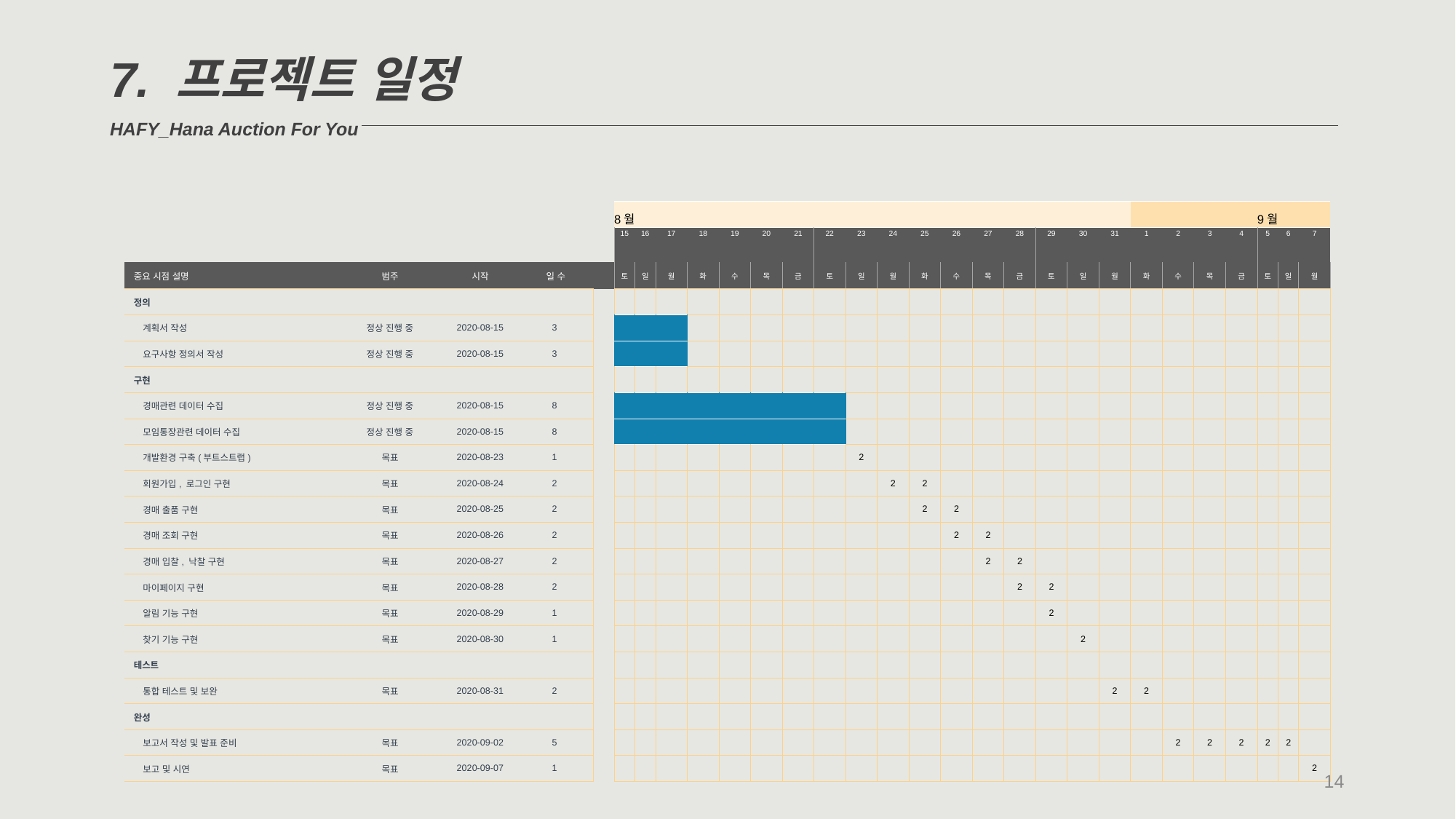

7. 프로젝트 일정
HAFY_Hana Auction For You
|  |  |  |  |  | 8월 |  |  |  |  |  |  |  |  |  |  |  |  |  |  |  |  |  |  |  |  | 9월 |  |  |
| --- | --- | --- | --- | --- | --- | --- | --- | --- | --- | --- | --- | --- | --- | --- | --- | --- | --- | --- | --- | --- | --- | --- | --- | --- | --- | --- | --- | --- |
|  |  |  |  |  | 15 | 16 | 17 | 18 | 19 | 20 | 21 | 22 | 23 | 24 | 25 | 26 | 27 | 28 | 29 | 30 | 31 | 1 | 2 | 3 | 4 | 5 | 6 | 7 |
|  |  |  |  |  |  |  |  |  |  |  |  |  |  |  |  |  |  |  |  |  |  |  |  |  |  |  |  |  |
| 중요 시점 설명 | 범주 | 시작 | 일 수 |  | 토 | 일 | 월 | 화 | 수 | 목 | 금 | 토 | 일 | 월 | 화 | 수 | 목 | 금 | 토 | 일 | 월 | 화 | 수 | 목 | 금 | 토 | 일 | 월 |
| 정의 |  |  |  |  |  |  |  |  |  |  |  |  |  |  |  |  |  |  |  |  |  |  |  |  |  |  |  |  |
| 계획서 작성 | 정상 진행 중 | 2020-08-15 | 3 |  |  |  |  |  |  |  |  |  |  |  |  |  |  |  |  |  |  |  |  |  |  |  |  |  |
| 요구사항 정의서 작성 | 정상 진행 중 | 2020-08-15 | 3 |  |  |  |  |  |  |  |  |  |  |  |  |  |  |  |  |  |  |  |  |  |  |  |  |  |
| 구현 |  |  |  |  |  |  |  |  |  |  |  |  |  |  |  |  |  |  |  |  |  |  |  |  |  |  |  |  |
| 경매관련 데이터 수집 | 정상 진행 중 | 2020-08-15 | 8 |  |  |  |  |  |  |  |  |  |  |  |  |  |  |  |  |  |  |  |  |  |  |  |  |  |
| 모임통장관련 데이터 수집 | 정상 진행 중 | 2020-08-15 | 8 |  |  |  |  |  |  |  |  |  |  |  |  |  |  |  |  |  |  |  |  |  |  |  |  |  |
| 개발환경 구축(부트스트랩) | 목표 | 2020-08-23 | 1 |  |  |  |  |  |  |  |  |  | 2 |  |  |  |  |  |  |  |  |  |  |  |  |  |  |  |
| 회원가입, 로그인 구현 | 목표 | 2020-08-24 | 2 |  |  |  |  |  |  |  |  |  |  | 2 | 2 |  |  |  |  |  |  |  |  |  |  |  |  |  |
| 경매 출품 구현 | 목표 | 2020-08-25 | 2 |  |  |  |  |  |  |  |  |  |  |  | 2 | 2 |  |  |  |  |  |  |  |  |  |  |  |  |
| 경매 조회 구현 | 목표 | 2020-08-26 | 2 |  |  |  |  |  |  |  |  |  |  |  |  | 2 | 2 |  |  |  |  |  |  |  |  |  |  |  |
| 경매 입찰, 낙찰 구현 | 목표 | 2020-08-27 | 2 |  |  |  |  |  |  |  |  |  |  |  |  |  | 2 | 2 |  |  |  |  |  |  |  |  |  |  |
| 마이페이지 구현 | 목표 | 2020-08-28 | 2 |  |  |  |  |  |  |  |  |  |  |  |  |  |  | 2 | 2 |  |  |  |  |  |  |  |  |  |
| 알림 기능 구현 | 목표 | 2020-08-29 | 1 |  |  |  |  |  |  |  |  |  |  |  |  |  |  |  | 2 |  |  |  |  |  |  |  |  |  |
| 찾기 기능 구현 | 목표 | 2020-08-30 | 1 |  |  |  |  |  |  |  |  |  |  |  |  |  |  |  |  | 2 |  |  |  |  |  |  |  |  |
| 테스트 |  |  |  |  |  |  |  |  |  |  |  |  |  |  |  |  |  |  |  |  |  |  |  |  |  |  |  |  |
| 통합 테스트 및 보완 | 목표 | 2020-08-31 | 2 |  |  |  |  |  |  |  |  |  |  |  |  |  |  |  |  |  | 2 | 2 |  |  |  |  |  |  |
| 완성 |  |  |  |  |  |  |  |  |  |  |  |  |  |  |  |  |  |  |  |  |  |  |  |  |  |  |  |  |
| 보고서 작성 및 발표 준비 | 목표 | 2020-09-02 | 5 |  |  |  |  |  |  |  |  |  |  |  |  |  |  |  |  |  |  |  | 2 | 2 | 2 | 2 | 2 |  |
| 보고 및 시연 | 목표 | 2020-09-07 | 1 |  |  |  |  |  |  |  |  |  |  |  |  |  |  |  |  |  |  |  |  |  |  |  |  | 2 |
14